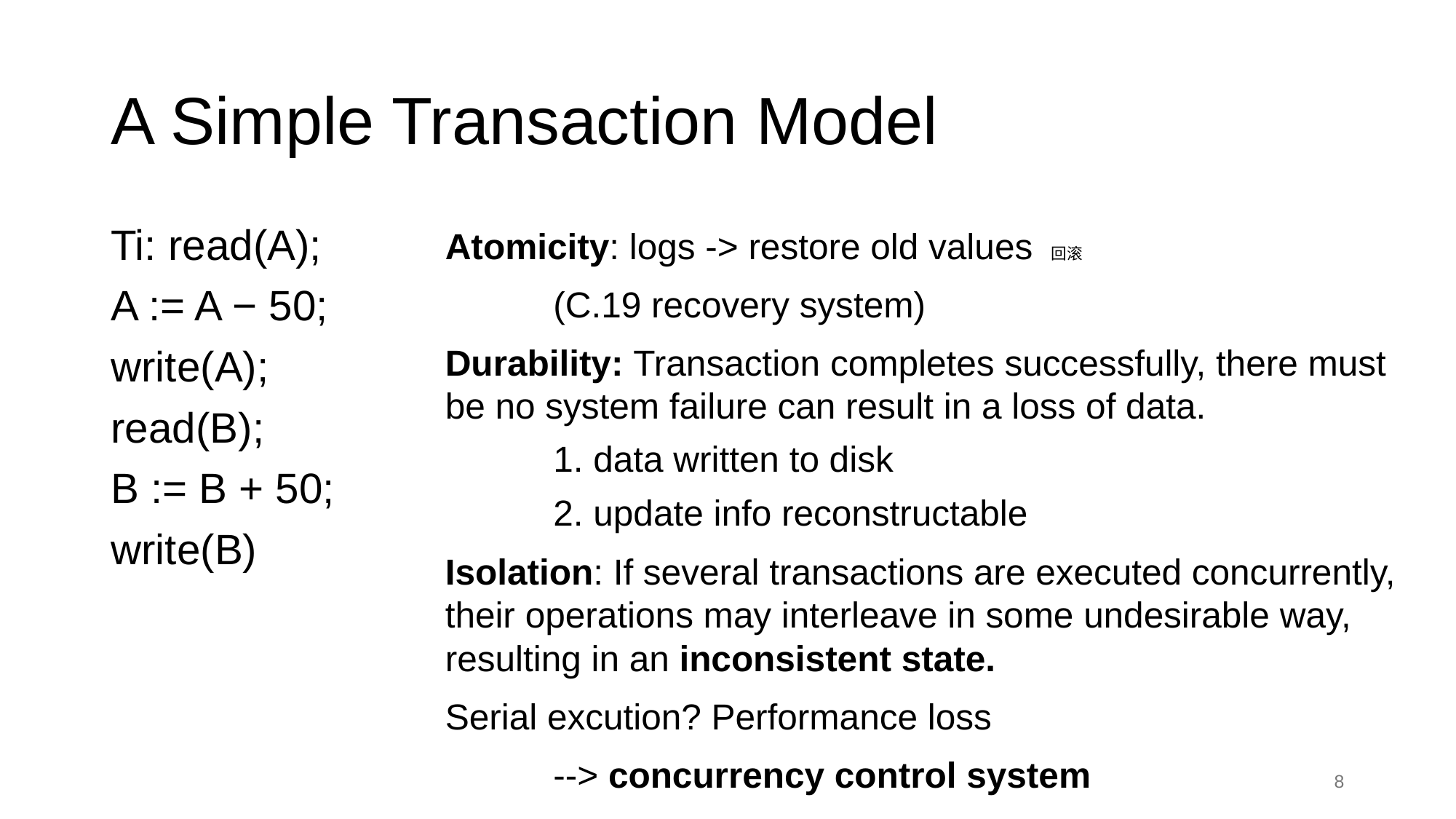

# A Simple Transaction Model
Atomicity: logs -> restore old values 回滚
					(C.19 recovery system)
Durability: Transaction completes successfully, there must be no system failure can result in a loss of data.
	1. data written to disk
	2. update info reconstructable
Isolation: If several transactions are executed concurrently, their operations may interleave in some undesirable way, resulting in an inconsistent state.
Serial excution? Performance loss
			--> concurrency control system
Ti: read(A);
A := A − 50;
write(A);
read(B);
B := B + 50;
write(B)
8